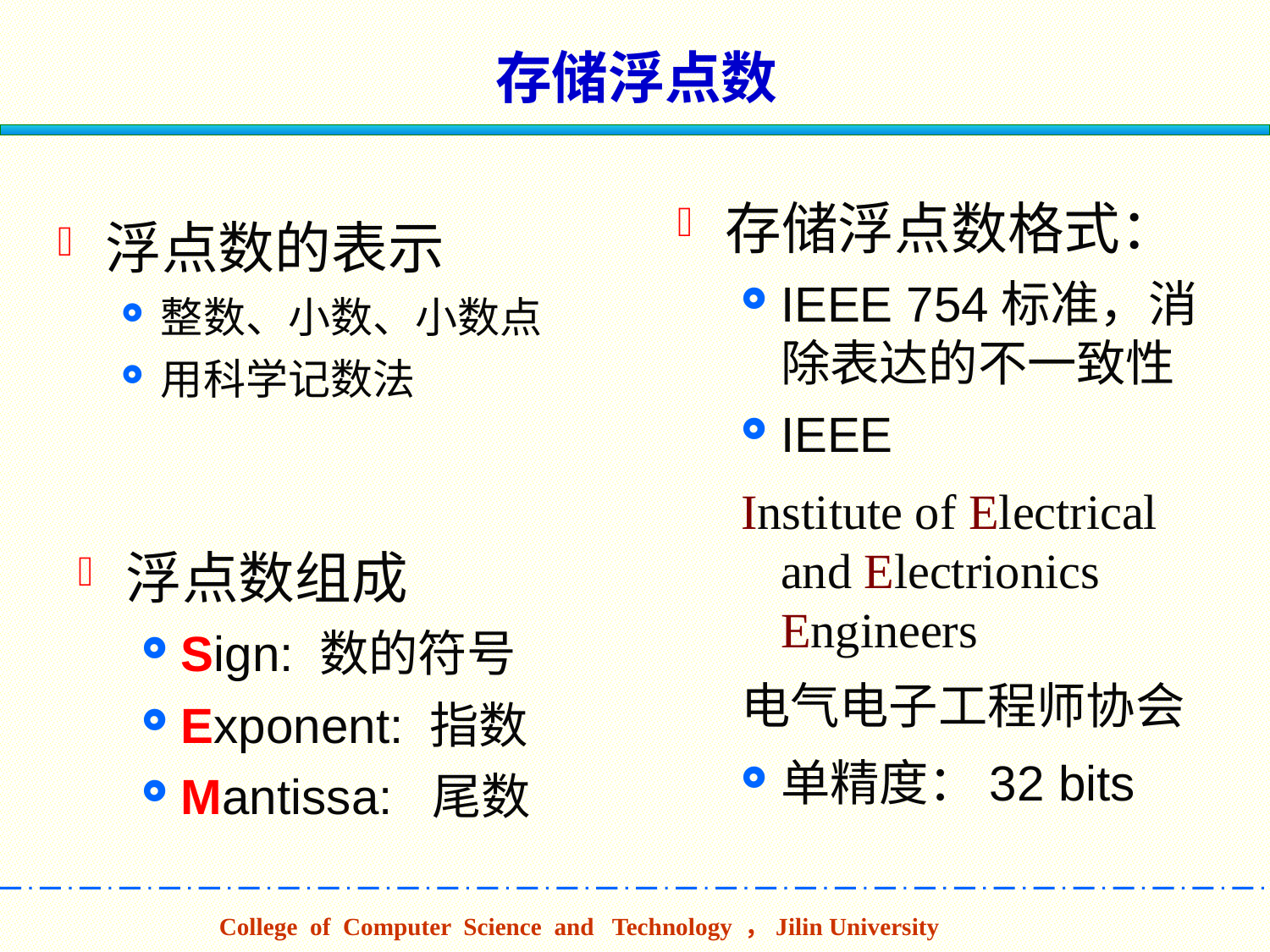

# 存储浮点数
存储浮点数格式：
IEEE 754标准，消除表达的不一致性
IEEE
Institute of Electrical and Electrionics Engineers
电气电子工程师协会
单精度：32 bits
浮点数的表示
整数、小数、小数点
用科学记数法
浮点数组成
Sign: 数的符号
Exponent: 指数
Mantissa:  尾数